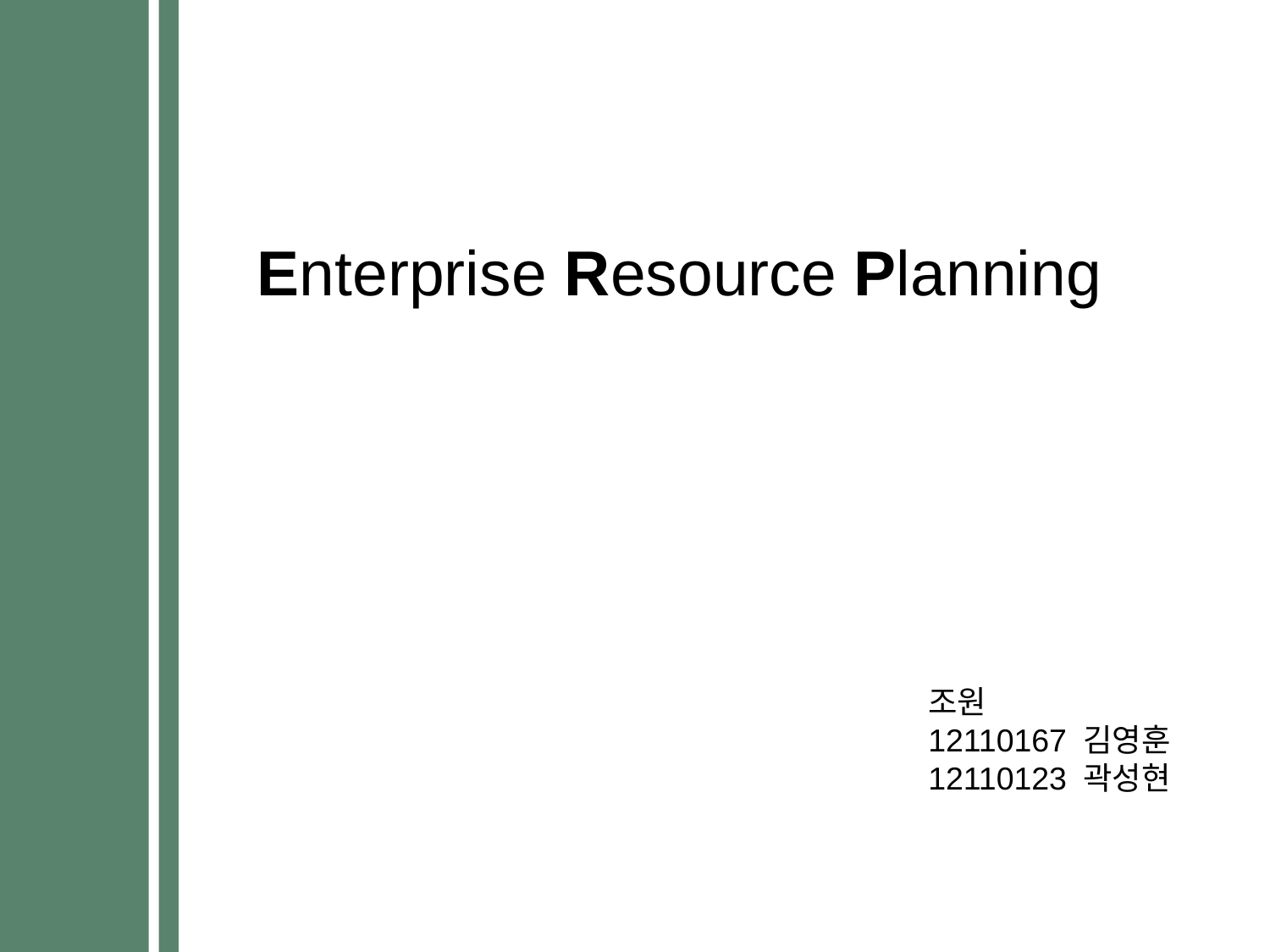

Enterprise Resource Planning
조원
12110167 김영훈
12110123 곽성현